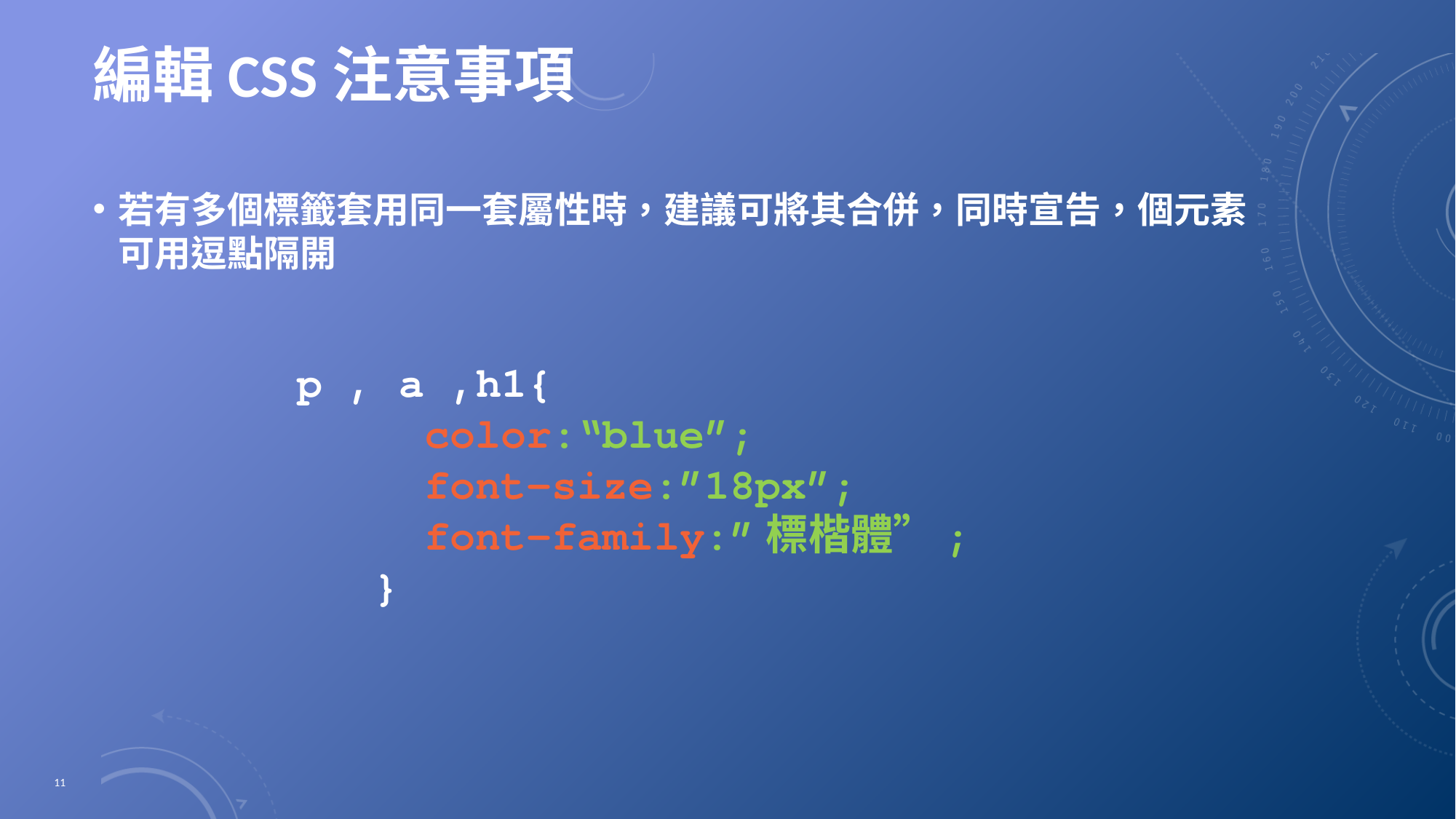

# 編輯CSS注意事項
若有多個標籤套用同一套屬性時，建議可將其合併，同時宣告，個元素可用逗點隔開
p , a ,h1{
     color:“blue”;
     font-size:”18px”;
     font-family:”標楷體”;
   }
11